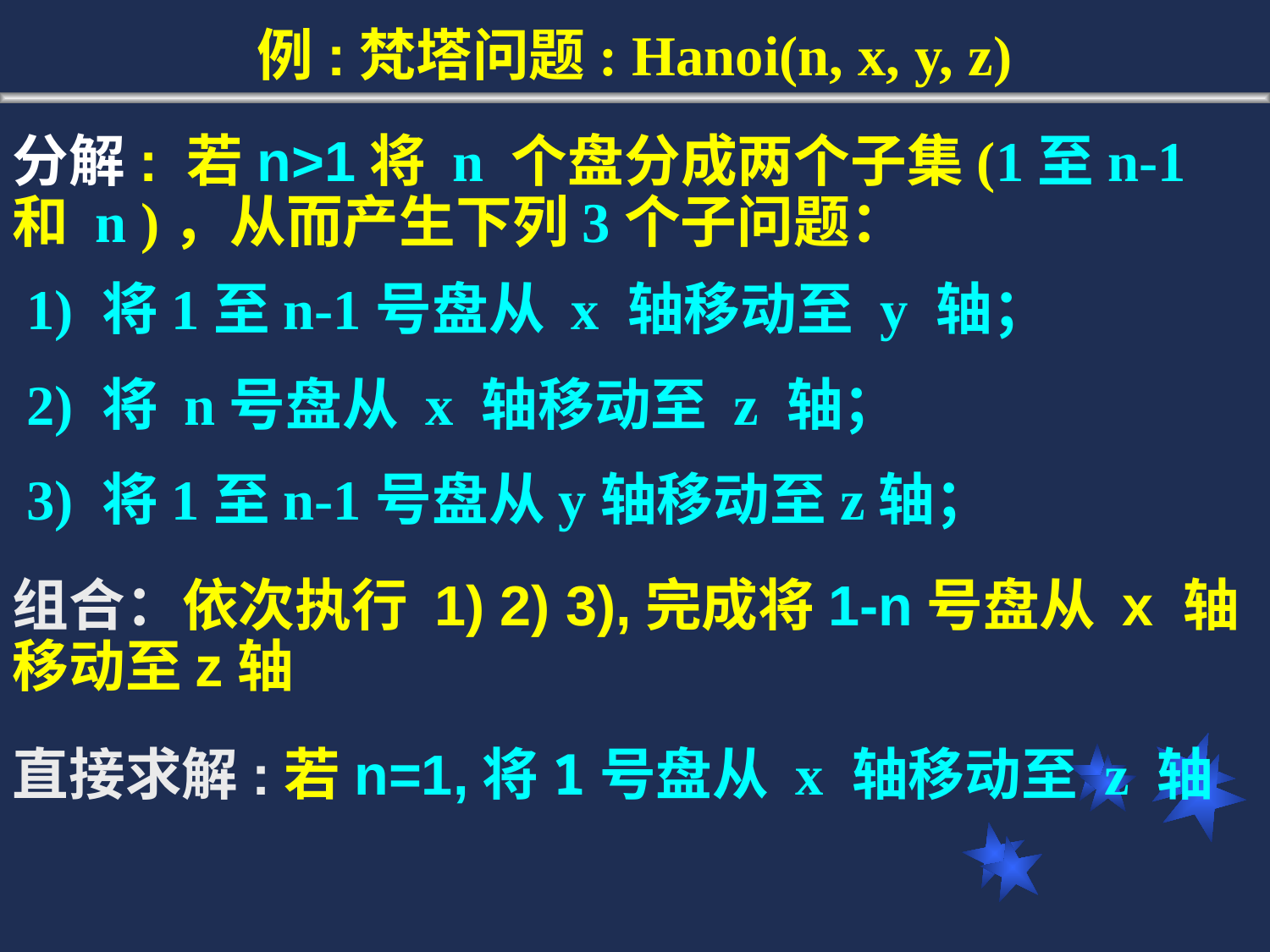

例:梵塔问题: Hanoi(n, x, y, z)
分解: 若n>1将 n 个盘分成两个子集(1至n-1 和 n )，从而产生下列3个子问题：
 1) 将1至n-1号盘从 x 轴移动至 y 轴；
 2) 将 n号盘从 x 轴移动至 z 轴；
 3) 将1至n-1号盘从y轴移动至z轴；
组合：依次执行 1) 2) 3),完成将1-n号盘从 x 轴移动至z轴
直接求解:若n=1,将1号盘从 x 轴移动至 z 轴